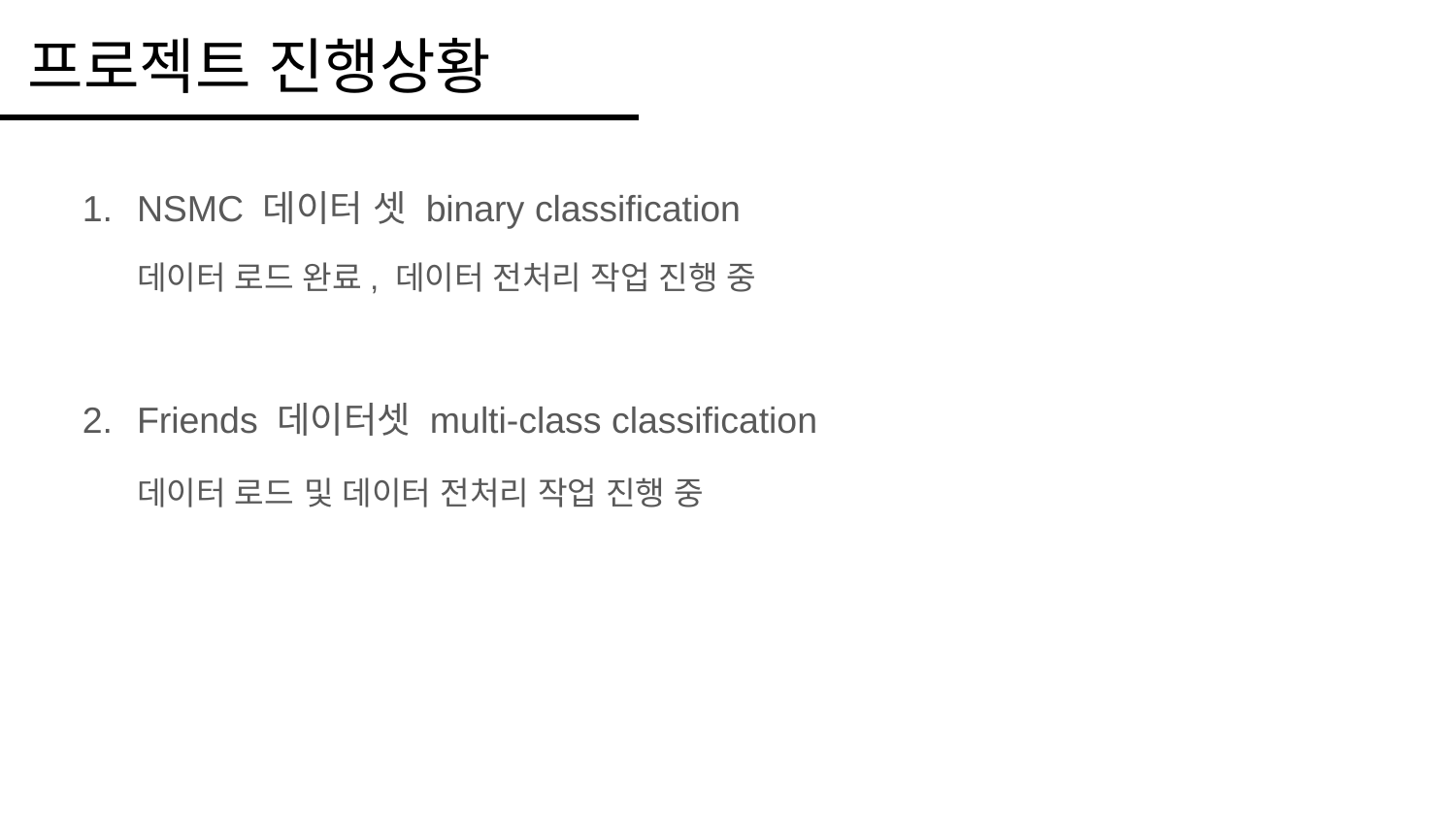

# 프로젝트 진행상황
NSMC 데이터 셋 binary classification
데이터 로드 완료, 데이터 전처리 작업 진행 중
Friends 데이터셋 multi-class classification
데이터 로드 및 데이터 전처리 작업 진행 중